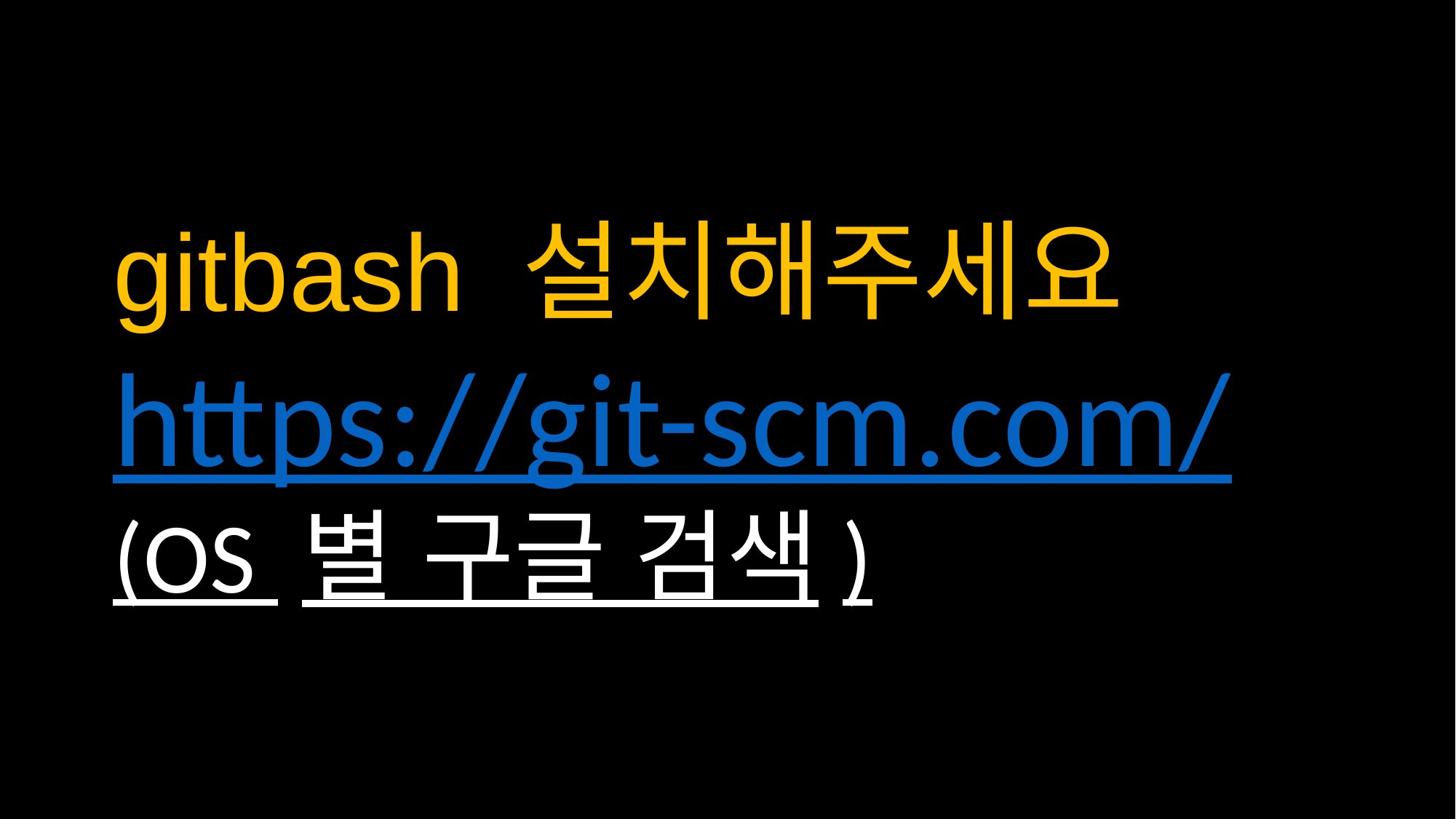

gitbash 설치해주세요
https://git-scm.com/
(OS 별 구글 검색)